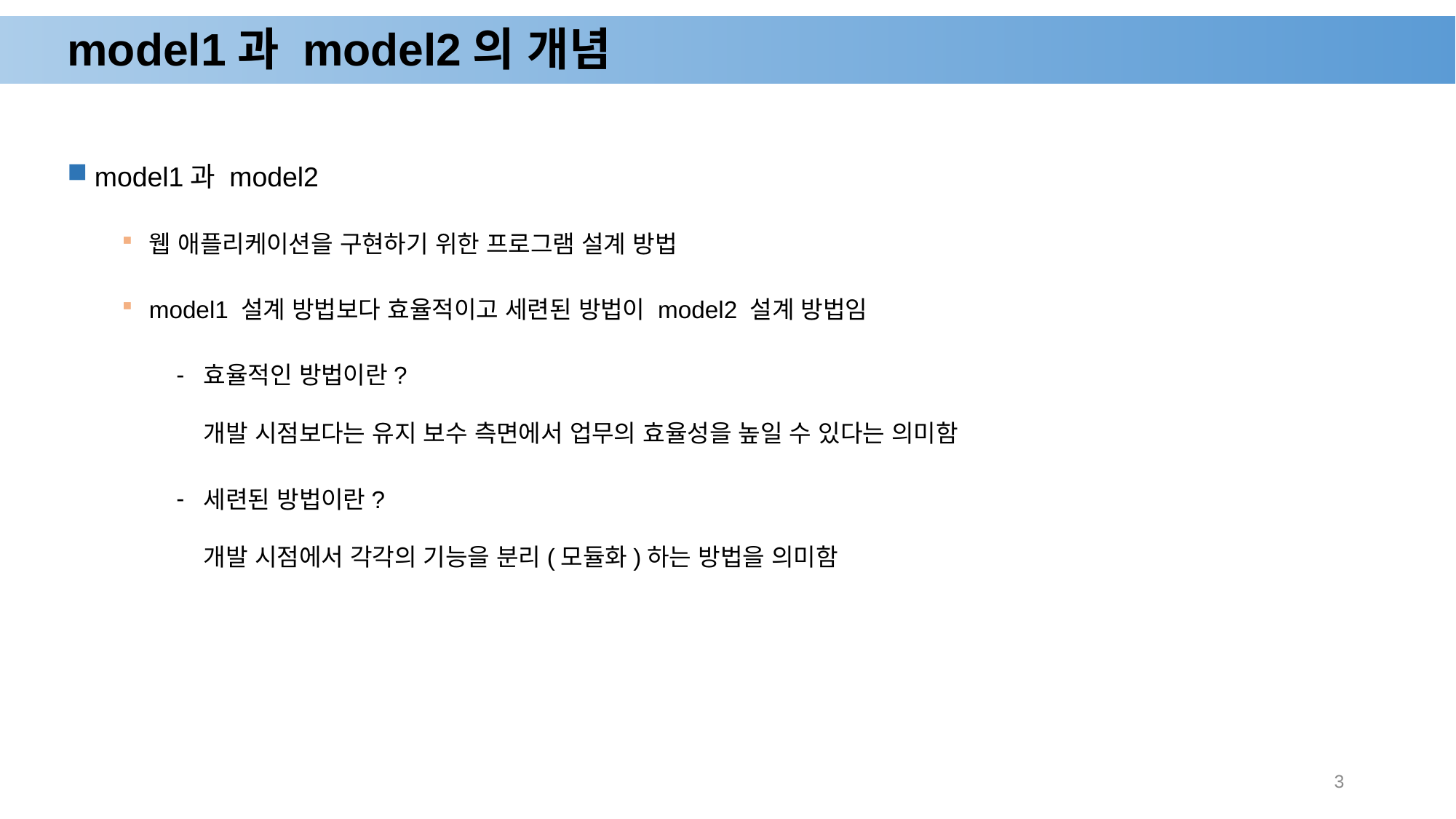

# model1과 model2의 개념
model1과 model2
웹 애플리케이션을 구현하기 위한 프로그램 설계 방법
model1 설계 방법보다 효율적이고 세련된 방법이 model2 설계 방법임
효율적인 방법이란?
개발 시점보다는 유지 보수 측면에서 업무의 효율성을 높일 수 있다는 의미함
세련된 방법이란?
개발 시점에서 각각의 기능을 분리(모듈화)하는 방법을 의미함

3